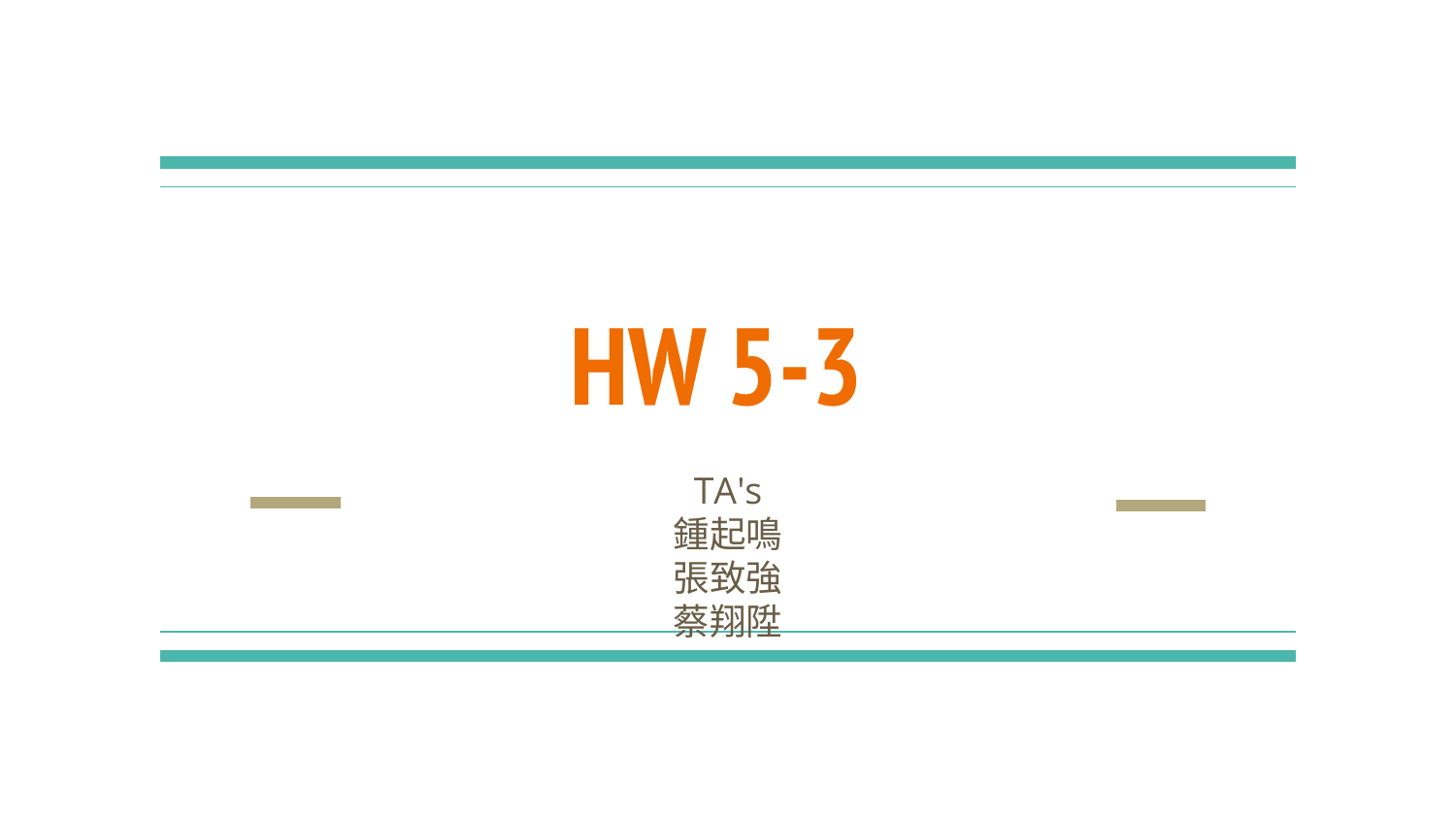

# HW 5-3
TA's
鍾起鳴
張致強
蔡翔陞